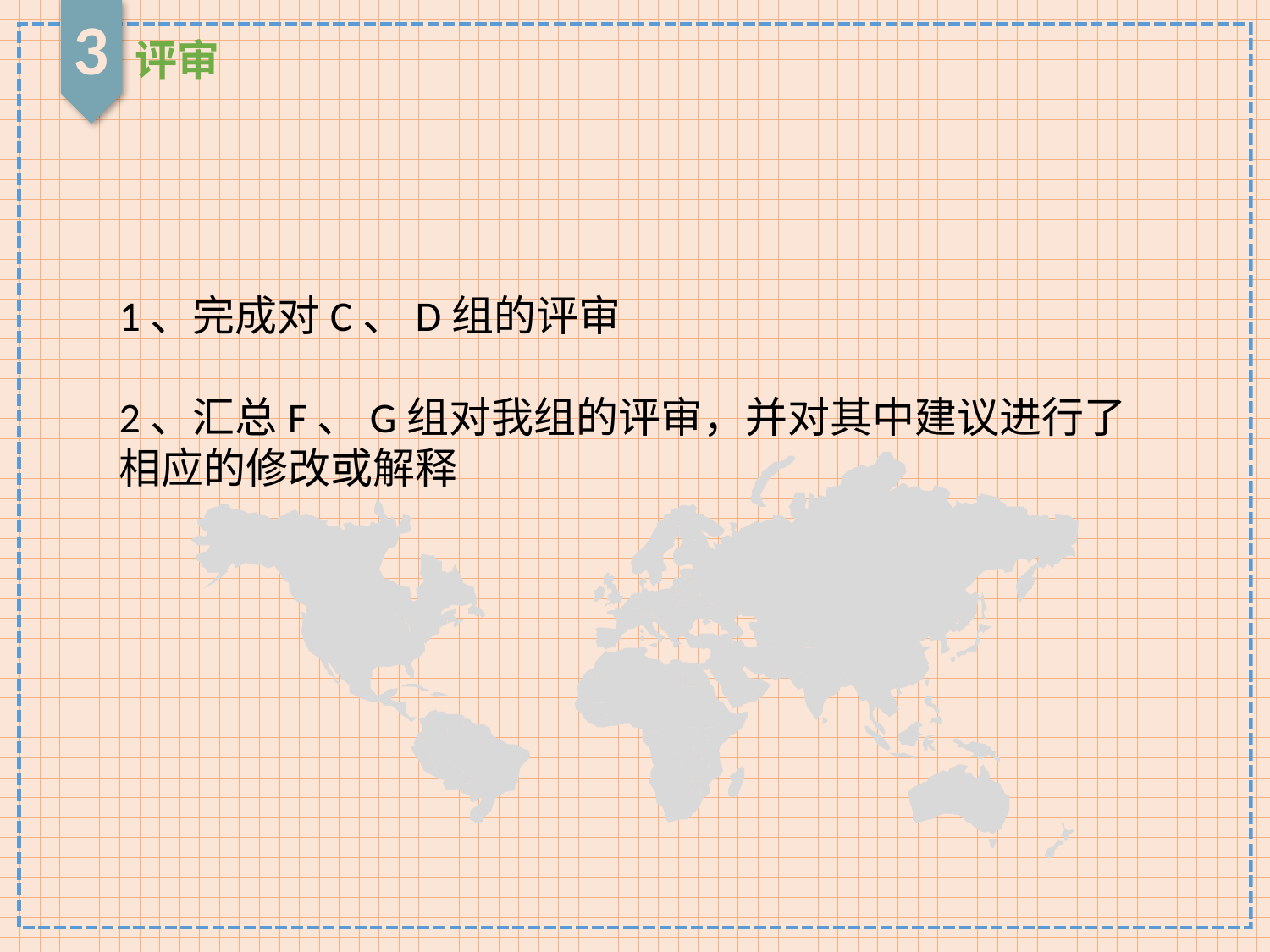

3
评审

1、完成对C、D组的评审

2、汇总F、G组对我组的评审，并对其中建议进行了相应的修改或解释